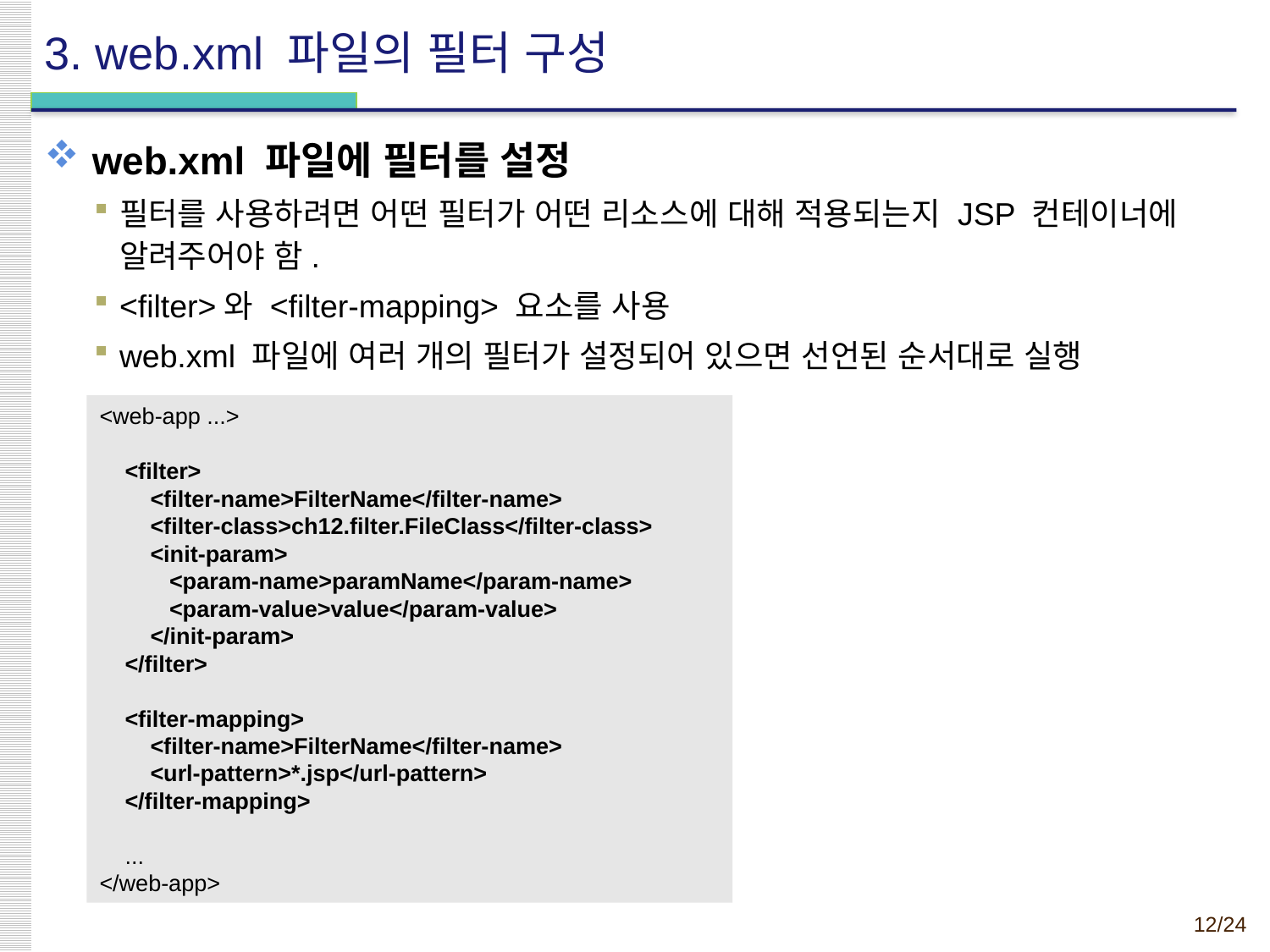

# 3. web.xml 파일의 필터 구성
web.xml 파일에 필터를 설정
필터를 사용하려면 어떤 필터가 어떤 리소스에 대해 적용되는지 JSP 컨테이너에 알려주어야 함.
<filter>와 <filter-mapping> 요소를 사용
web.xml 파일에 여러 개의 필터가 설정되어 있으면 선언된 순서대로 실행
<web-app ...>

    <filter>
        <filter-name>FilterName</filter-name>
        <filter-class>ch12.filter.FileClass</filter-class>
        <init-param>
           <param-name>paramName</param-name>
           <param-value>value</param-value>
        </init-param>
    </filter>

    <filter-mapping>
        <filter-name>FilterName</filter-name>
        <url-pattern>*.jsp</url-pattern>
    </filter-mapping>

    ...
</web-app>